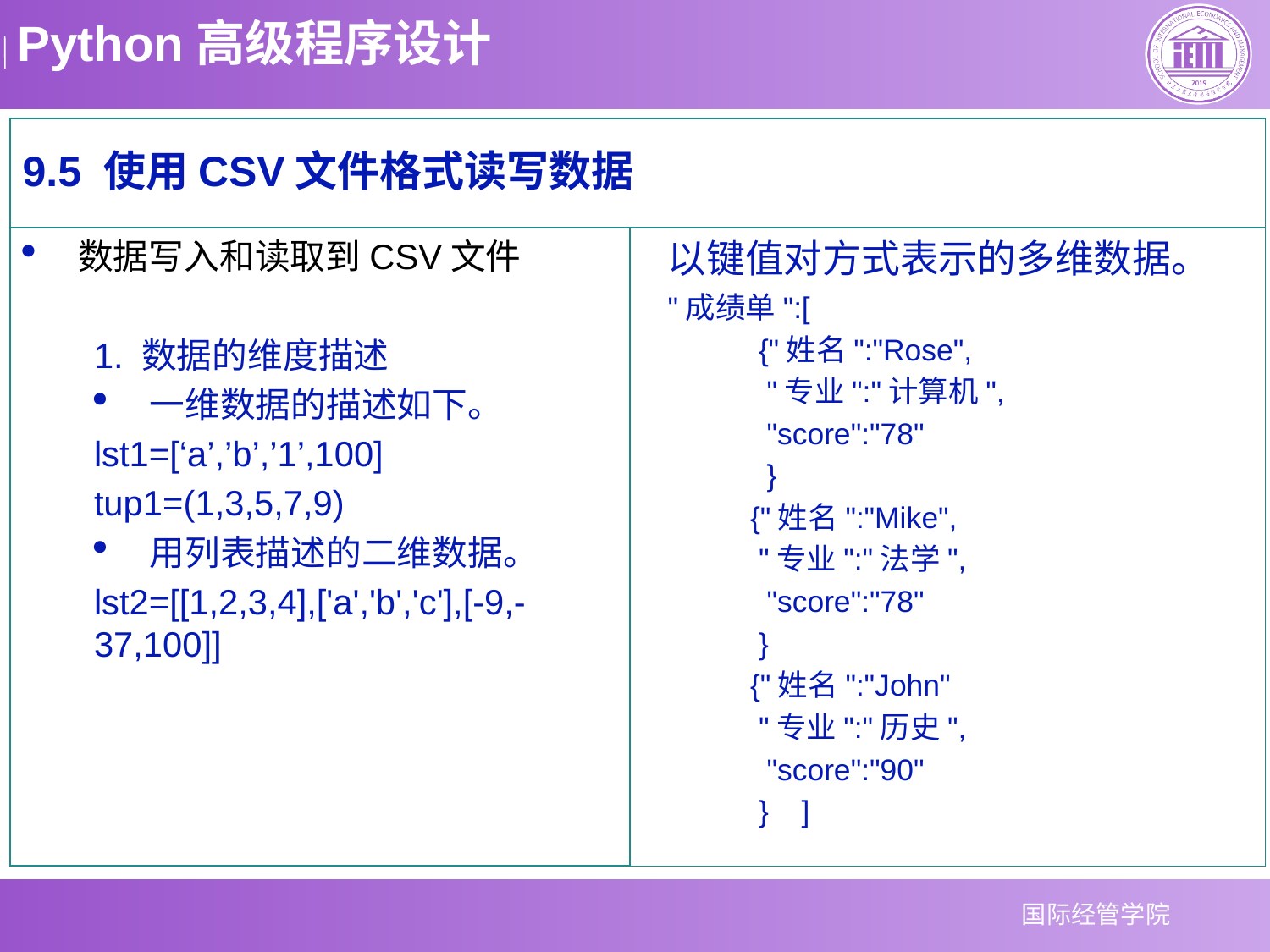

9.5 使用CSV文件格式读写数据
数据写入和读取到CSV文件

1. 数据的维度描述
一维数据的描述如下。
lst1=[‘a’,’b’,’1’,100]
tup1=(1,3,5,7,9)
用列表描述的二维数据。
lst2=[[1,2,3,4],['a','b','c'],[-9,-37,100]]
以键值对方式表示的多维数据。
"成绩单":[
           {"姓名":"Rose",
            "专业":"计算机",
            "score":"78"
            }
          {"姓名":"Mike",
           "专业":"法学",
            "score":"78"
           }
          {"姓名":"John"
           "专业":"历史",
            "score":"90"
           }    ]